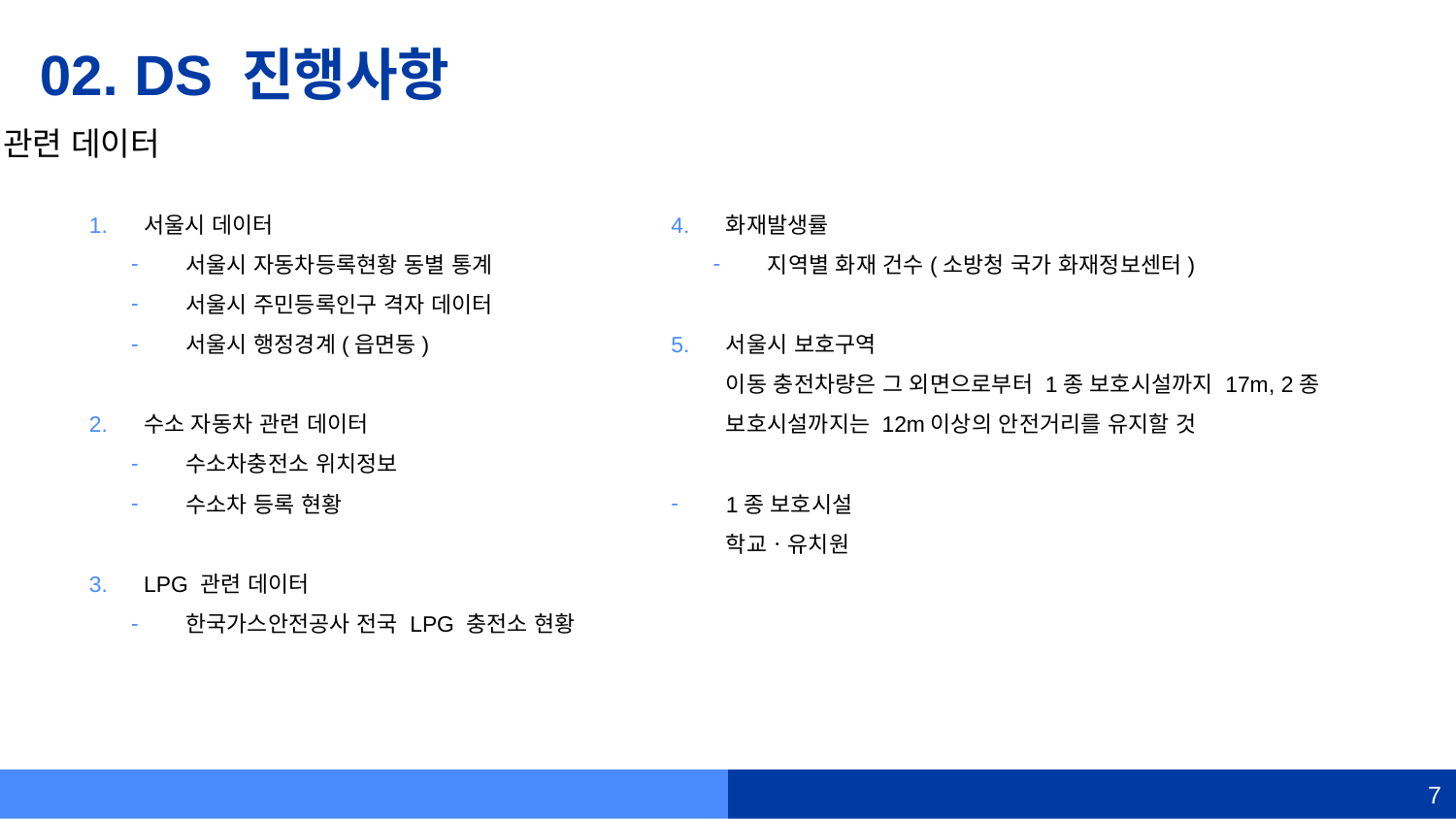

# 02. DS 진행사항
관련 데이터
서울시 데이터
서울시 자동차등록현황 동별 통계
서울시 주민등록인구 격자 데이터
서울시 행정경계(읍면동)

수소 자동차 관련 데이터
수소차충전소 위치정보
수소차 등록 현황

LPG 관련 데이터
한국가스안전공사 전국 LPG 충전소 현황
화재발생률
지역별 화재 건수(소방청 국가 화재정보센터)

서울시 보호구역
	이동 충전차량은 그 외면으로부터 1종 보호시설까지 17m, 2종 보호시설까지는 12m이상의 안전거리를 유지할 것

1종 보호시설
	학교ㆍ유치원
7